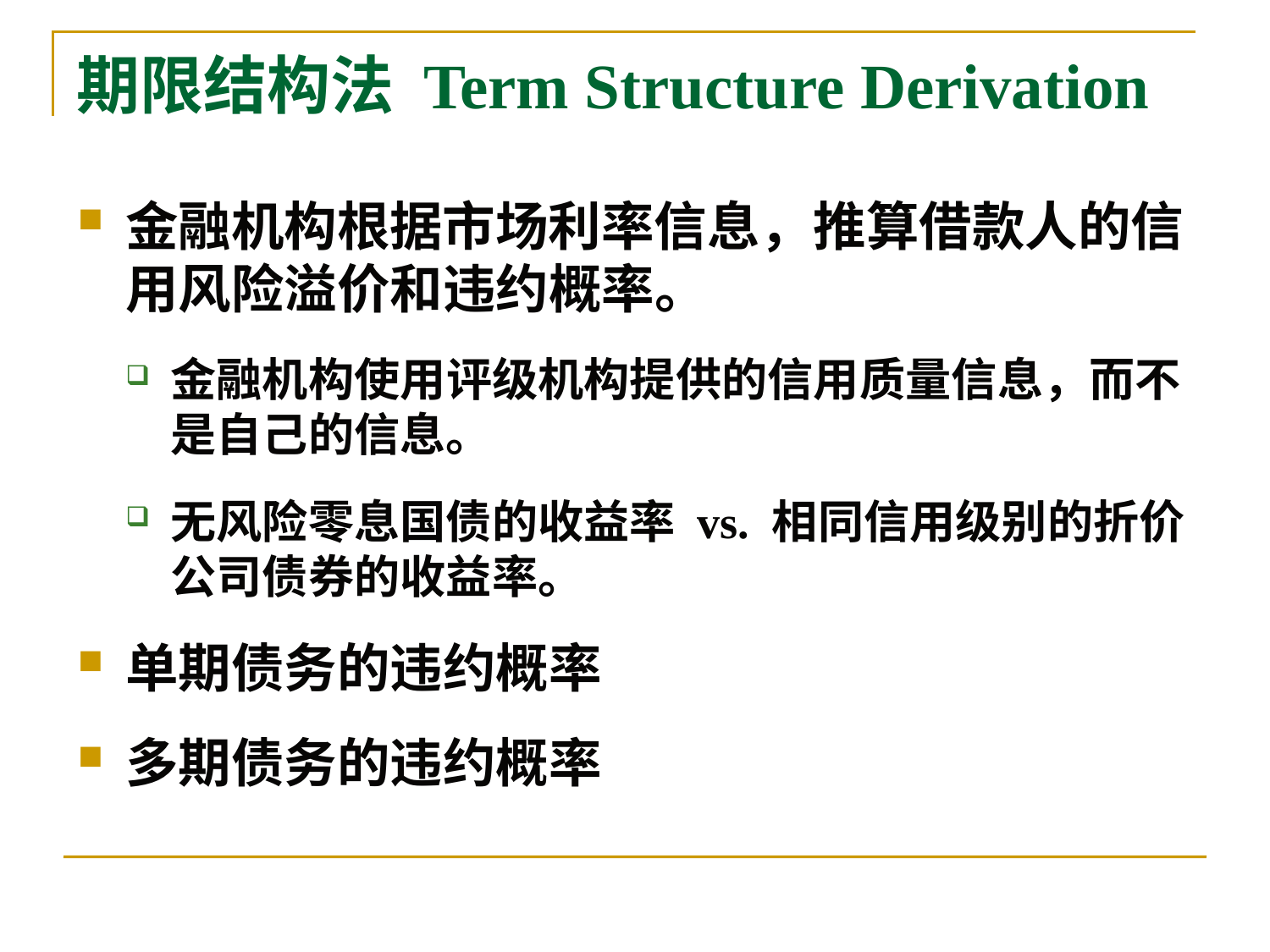

# 期限结构法 Term Structure Derivation
金融机构根据市场利率信息，推算借款人的信用风险溢价和违约概率。
金融机构使用评级机构提供的信用质量信息，而不是自己的信息。
无风险零息国债的收益率 vs. 相同信用级别的折价公司债券的收益率。
单期债务的违约概率
多期债务的违约概率